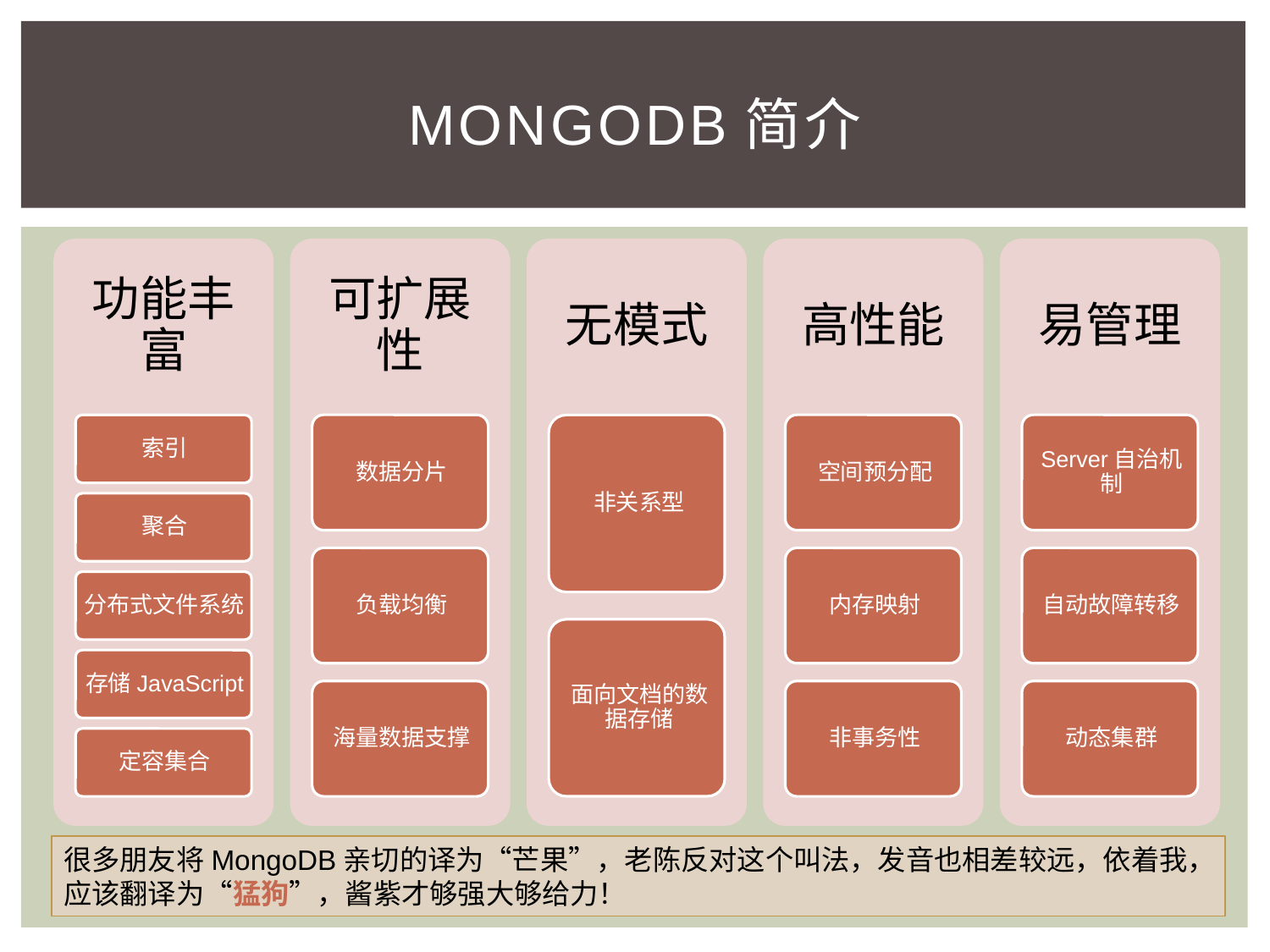

# MongoDB简介
功能丰富
索引
聚合
分布式文件系统
存储JavaScript
定容集合
可扩展性
数据分片
负载均衡
海量数据支撑
无模式
非关系型
面向文档的数据存储
高性能
空间预分配
内存映射
非事务性
易管理
Server自治机制
自动故障转移
动态集群
很多朋友将MongoDB亲切的译为“芒果”，老陈反对这个叫法，发音也相差较远，依着我，应该翻译为“猛狗”，酱紫才够强大够给力！